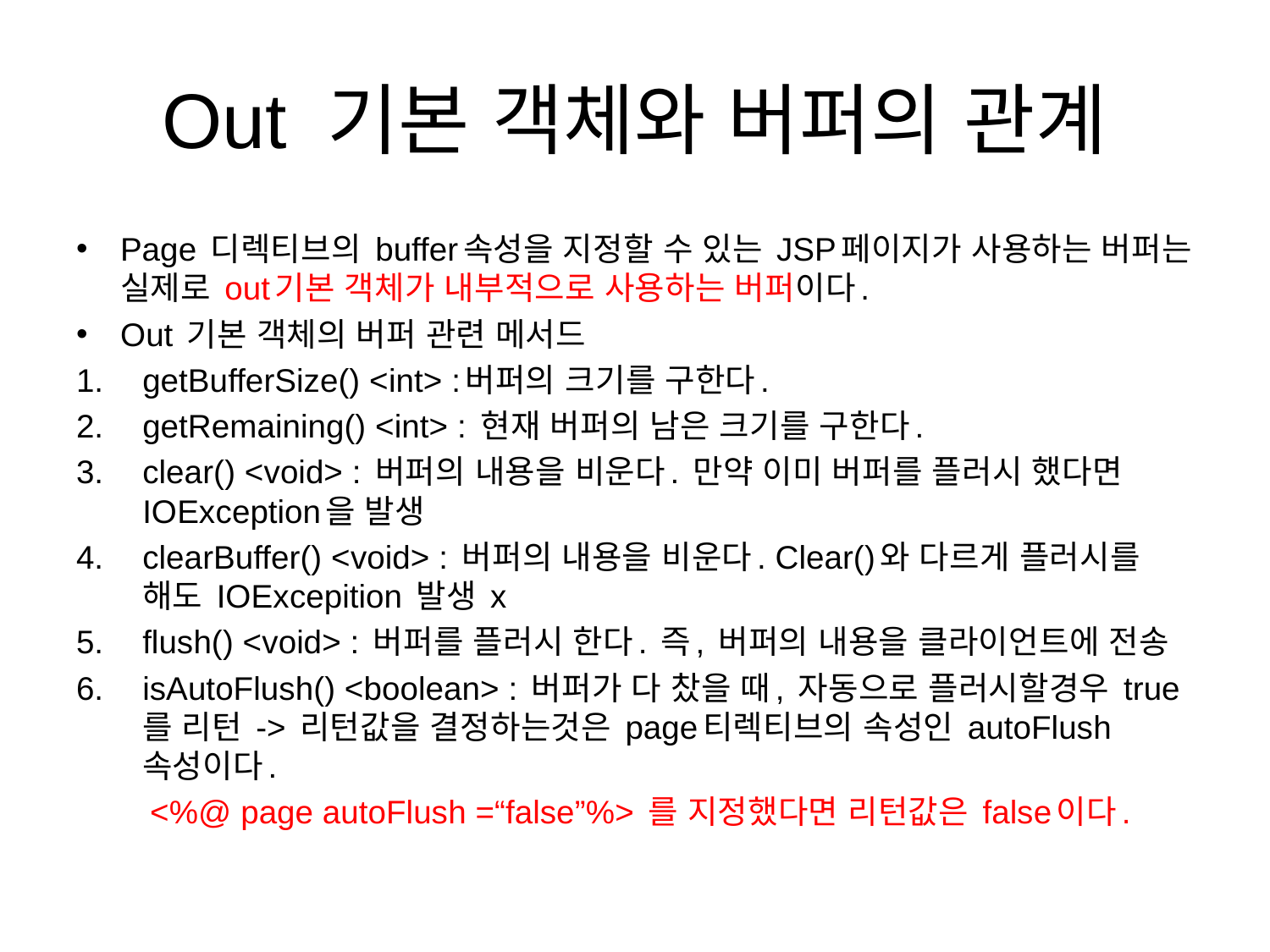

# Out 기본 객체와 버퍼의 관계
Page 디렉티브의 buffer속성을 지정할 수 있는 JSP페이지가 사용하는 버퍼는 실제로 out기본 객체가 내부적으로 사용하는 버퍼이다.
Out 기본 객체의 버퍼 관련 메서드
getBufferSize() <int> :버퍼의 크기를 구한다.
getRemaining() <int> : 현재 버퍼의 남은 크기를 구한다.
clear() <void> : 버퍼의 내용을 비운다. 만약 이미 버퍼를 플러시 했다면 IOException을 발생
clearBuffer() <void> : 버퍼의 내용을 비운다. Clear()와 다르게 플러시를 해도 IOExcepition 발생 x
flush() <void> : 버퍼를 플러시 한다. 즉, 버퍼의 내용을 클라이언트에 전송
isAutoFlush() <boolean> : 버퍼가 다 찼을 때, 자동으로 플러시할경우 true를 리턴 -> 리턴값을 결정하는것은 page티렉티브의 속성인 autoFlush속성이다.
	<%@ page autoFlush =“false”%> 를 지정했다면 리턴값은 false이다.